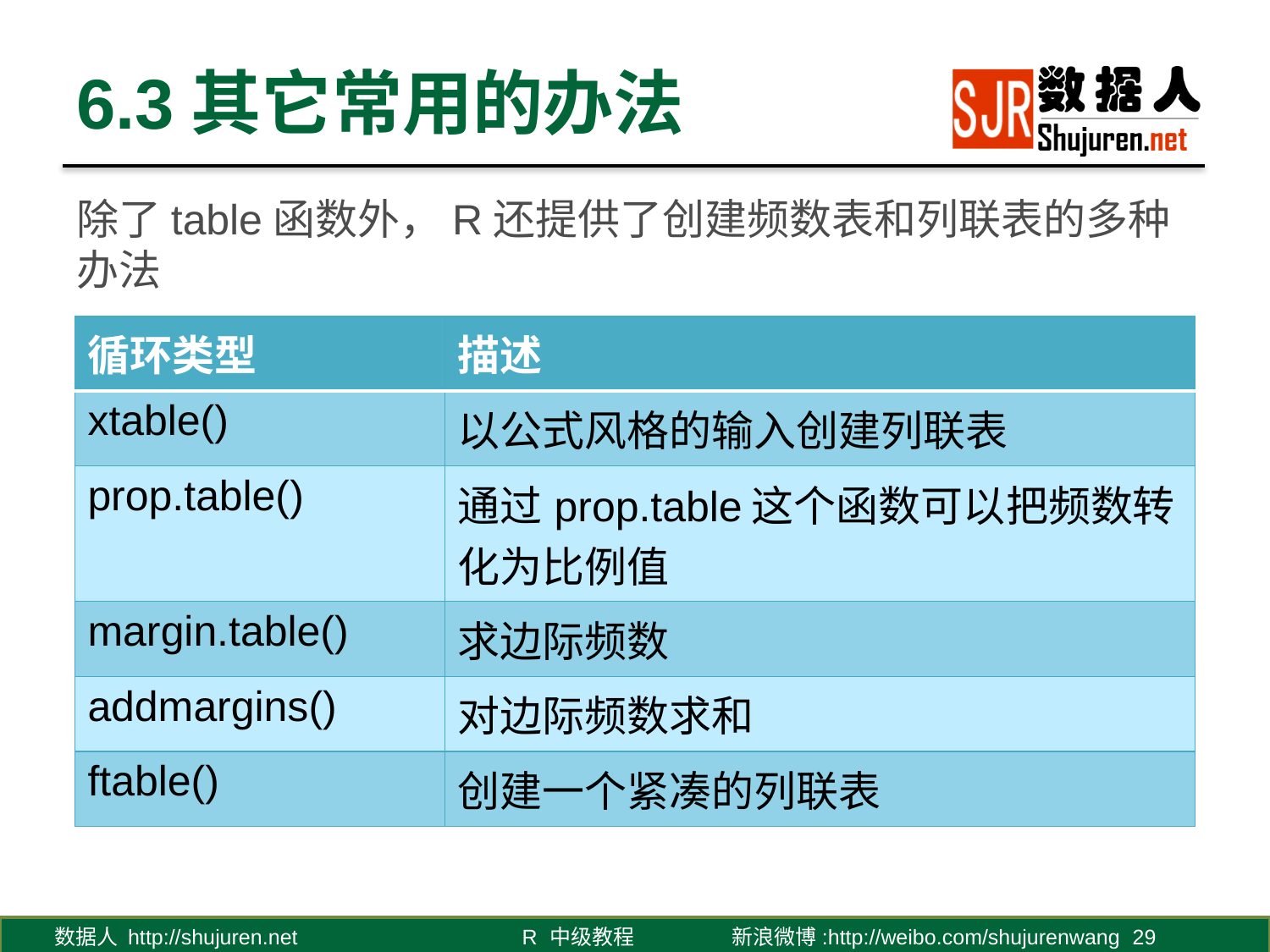

# 6.3其它常用的办法
除了table函数外，R还提供了创建频数表和列联表的多种办法

| 循环类型 | 描述 |
| --- | --- |
| xtable() | 以公式风格的输入创建列联表 |
| prop.table() | 通过prop.table这个函数可以把频数转化为比例值 |
| margin.table() | 求边际频数 |
| addmargins() | 对边际频数求和 |
| ftable() | 创建一个紧凑的列联表 |